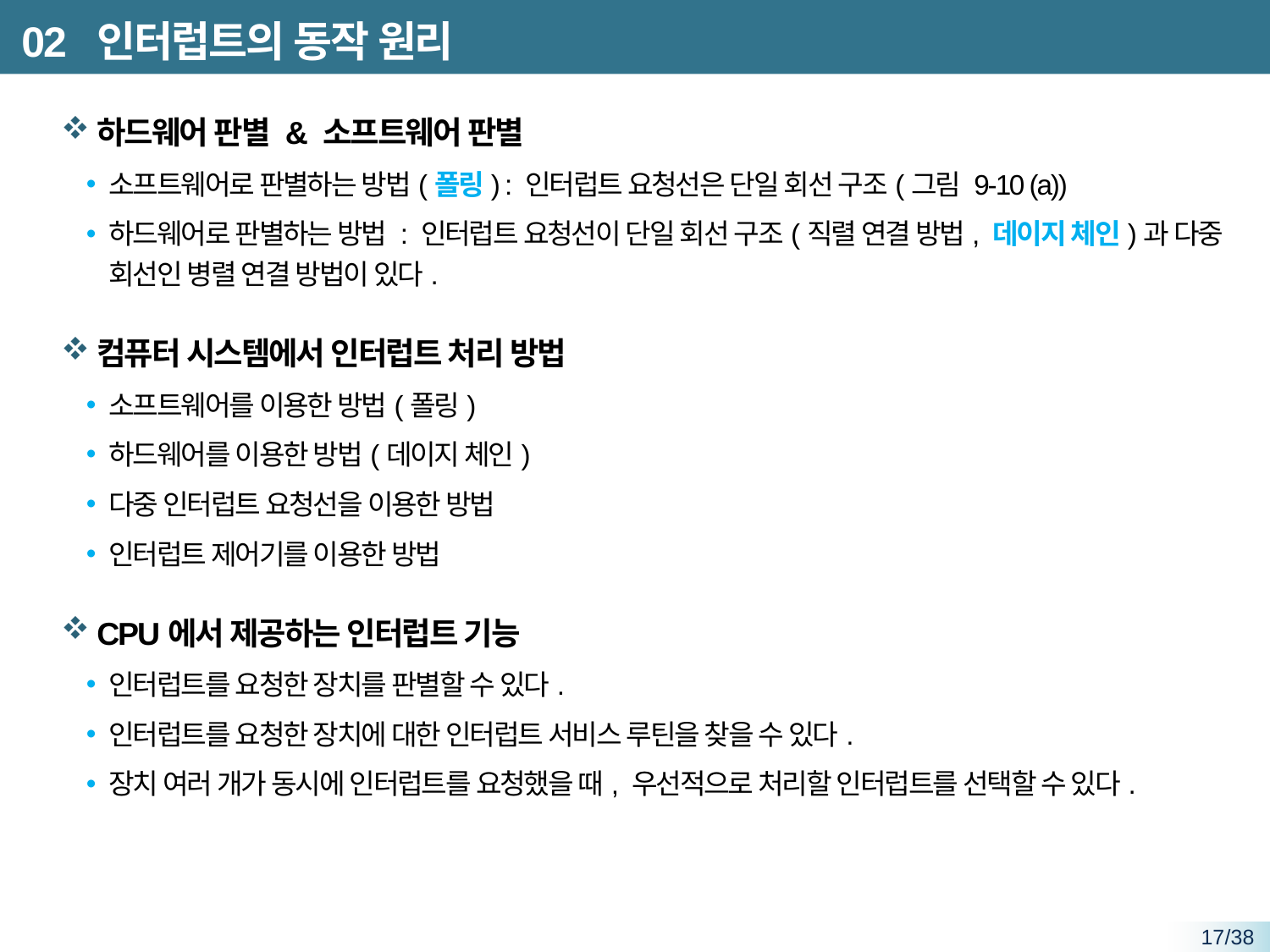

# 02  인터럽트의 동작 원리
하드웨어 판별 & 소프트웨어 판별
소프트웨어로 판별하는 방법(폴링) : 인터럽트 요청선은 단일 회선 구조(그림 9-10 (a))
하드웨어로 판별하는 방법 : 인터럽트 요청선이 단일 회선 구조(직렬 연결 방법, 데이지 체인)과 다중 회선인 병렬 연결 방법이 있다.
컴퓨터 시스템에서 인터럽트 처리 방법
소프트웨어를 이용한 방법(폴링)
하드웨어를 이용한 방법(데이지 체인)
다중 인터럽트 요청선을 이용한 방법
인터럽트 제어기를 이용한 방법
CPU에서 제공하는 인터럽트 기능
인터럽트를 요청한 장치를 판별할 수 있다.
인터럽트를 요청한 장치에 대한 인터럽트 서비스 루틴을 찾을 수 있다.
장치 여러 개가 동시에 인터럽트를 요청했을 때, 우선적으로 처리할 인터럽트를 선택할 수 있다.